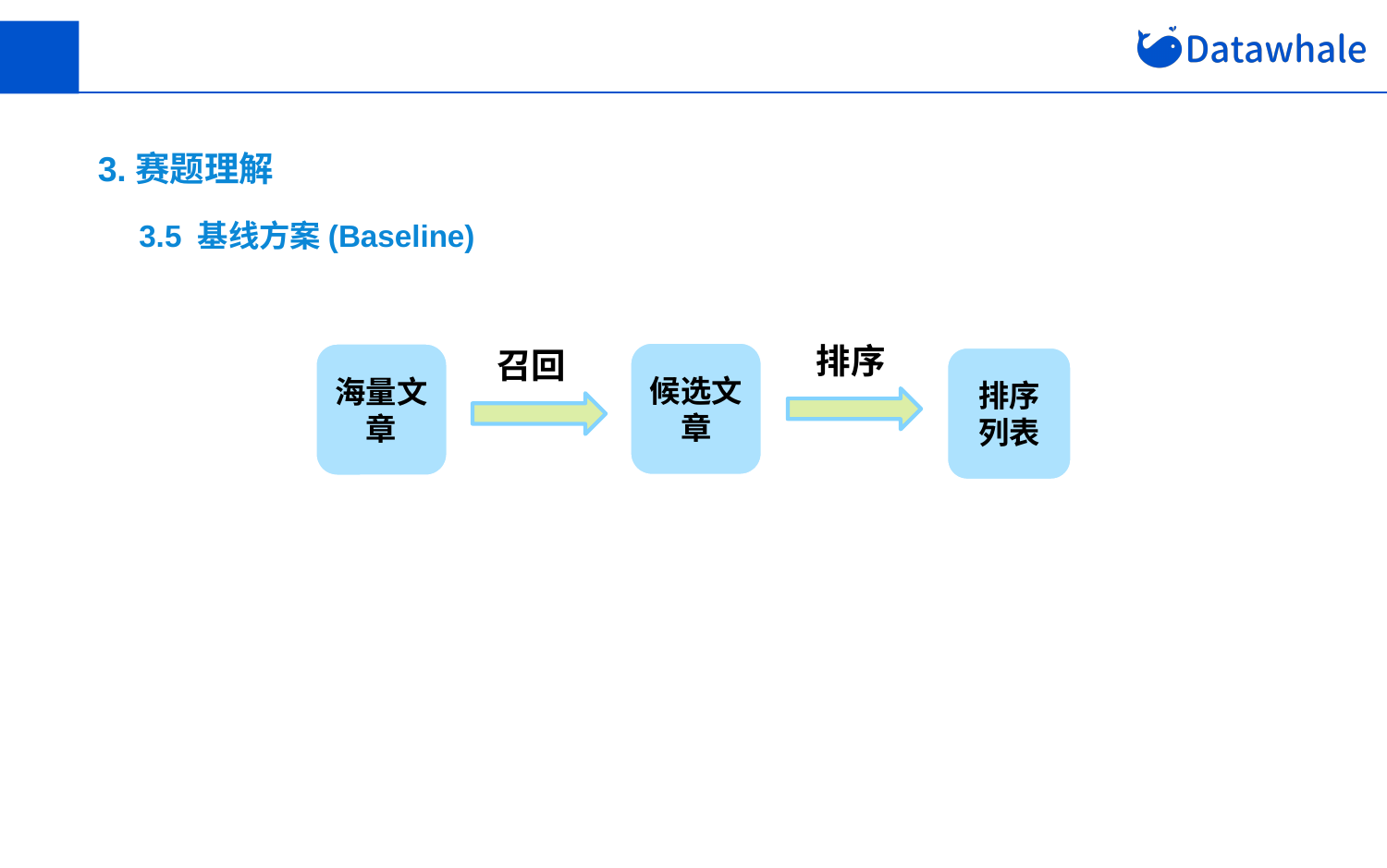

3.赛题理解
3.5 基线方案(Baseline)
排序
召回
候选文章
海量文章
排序列表